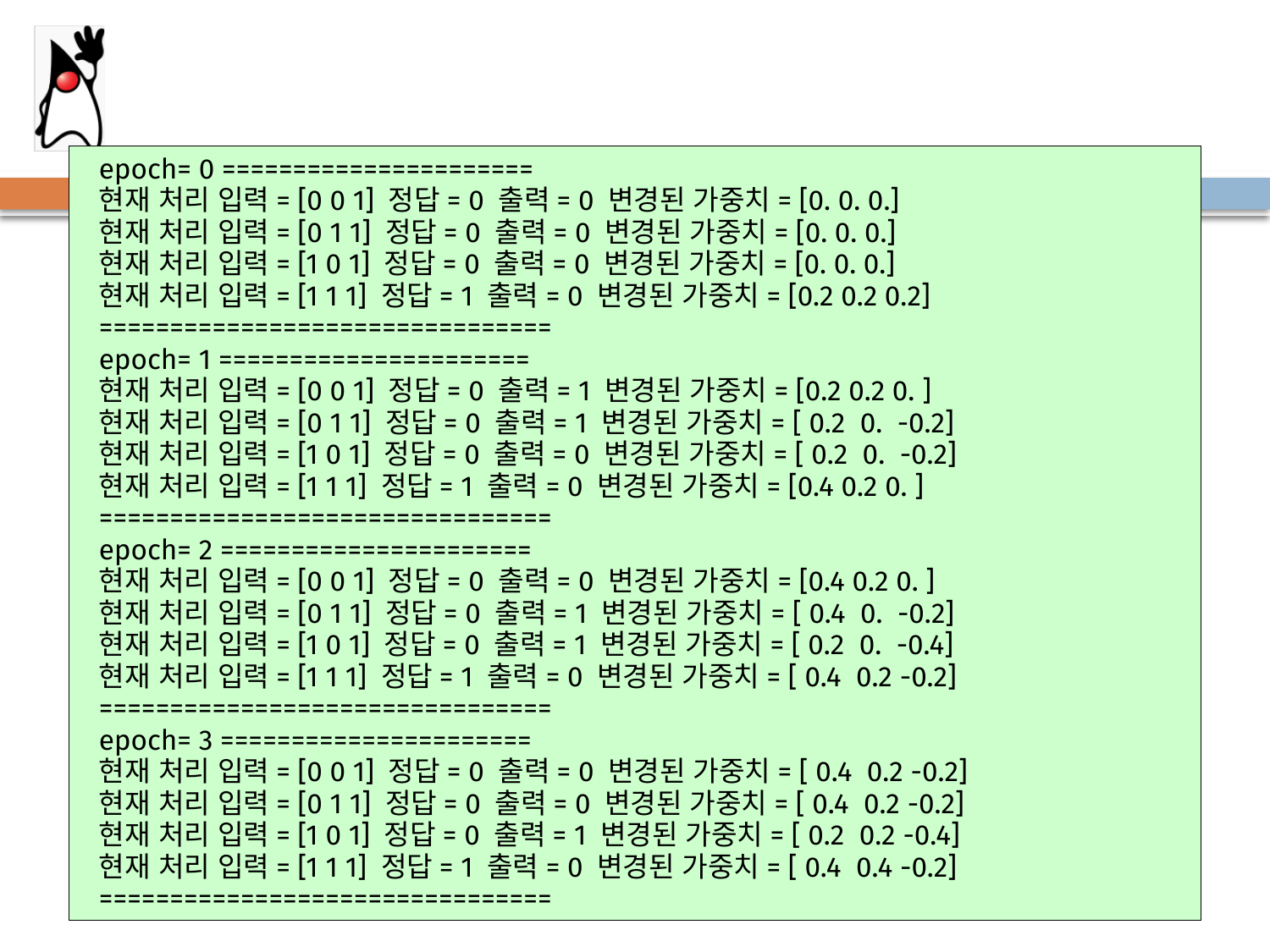

#
epoch= 0 ======================
현재 처리 입력= [0 0 1] 정답= 0 출력= 0 변경된 가중치= [0. 0. 0.]
현재 처리 입력= [0 1 1] 정답= 0 출력= 0 변경된 가중치= [0. 0. 0.]
현재 처리 입력= [1 0 1] 정답= 0 출력= 0 변경된 가중치= [0. 0. 0.]
현재 처리 입력= [1 1 1] 정답= 1 출력= 0 변경된 가중치= [0.2 0.2 0.2]
================================
epoch= 1 ======================
현재 처리 입력= [0 0 1] 정답= 0 출력= 1 변경된 가중치= [0.2 0.2 0. ]
현재 처리 입력= [0 1 1] 정답= 0 출력= 1 변경된 가중치= [ 0.2  0.  -0.2]
현재 처리 입력= [1 0 1] 정답= 0 출력= 0 변경된 가중치= [ 0.2  0.  -0.2]
현재 처리 입력= [1 1 1] 정답= 1 출력= 0 변경된 가중치= [0.4 0.2 0. ]
================================
epoch= 2 ======================
현재 처리 입력= [0 0 1] 정답= 0 출력= 0 변경된 가중치= [0.4 0.2 0. ]
현재 처리 입력= [0 1 1] 정답= 0 출력= 1 변경된 가중치= [ 0.4  0.  -0.2]
현재 처리 입력= [1 0 1] 정답= 0 출력= 1 변경된 가중치= [ 0.2  0.  -0.4]
현재 처리 입력= [1 1 1] 정답= 1 출력= 0 변경된 가중치= [ 0.4  0.2 -0.2]
================================
epoch= 3 ======================
현재 처리 입력= [0 0 1] 정답= 0 출력= 0 변경된 가중치= [ 0.4  0.2 -0.2]
현재 처리 입력= [0 1 1] 정답= 0 출력= 0 변경된 가중치= [ 0.4  0.2 -0.2]
현재 처리 입력= [1 0 1] 정답= 0 출력= 1 변경된 가중치= [ 0.2  0.2 -0.4]
현재 처리 입력= [1 1 1] 정답= 1 출력= 0 변경된 가중치= [ 0.4  0.4 -0.2]
================================